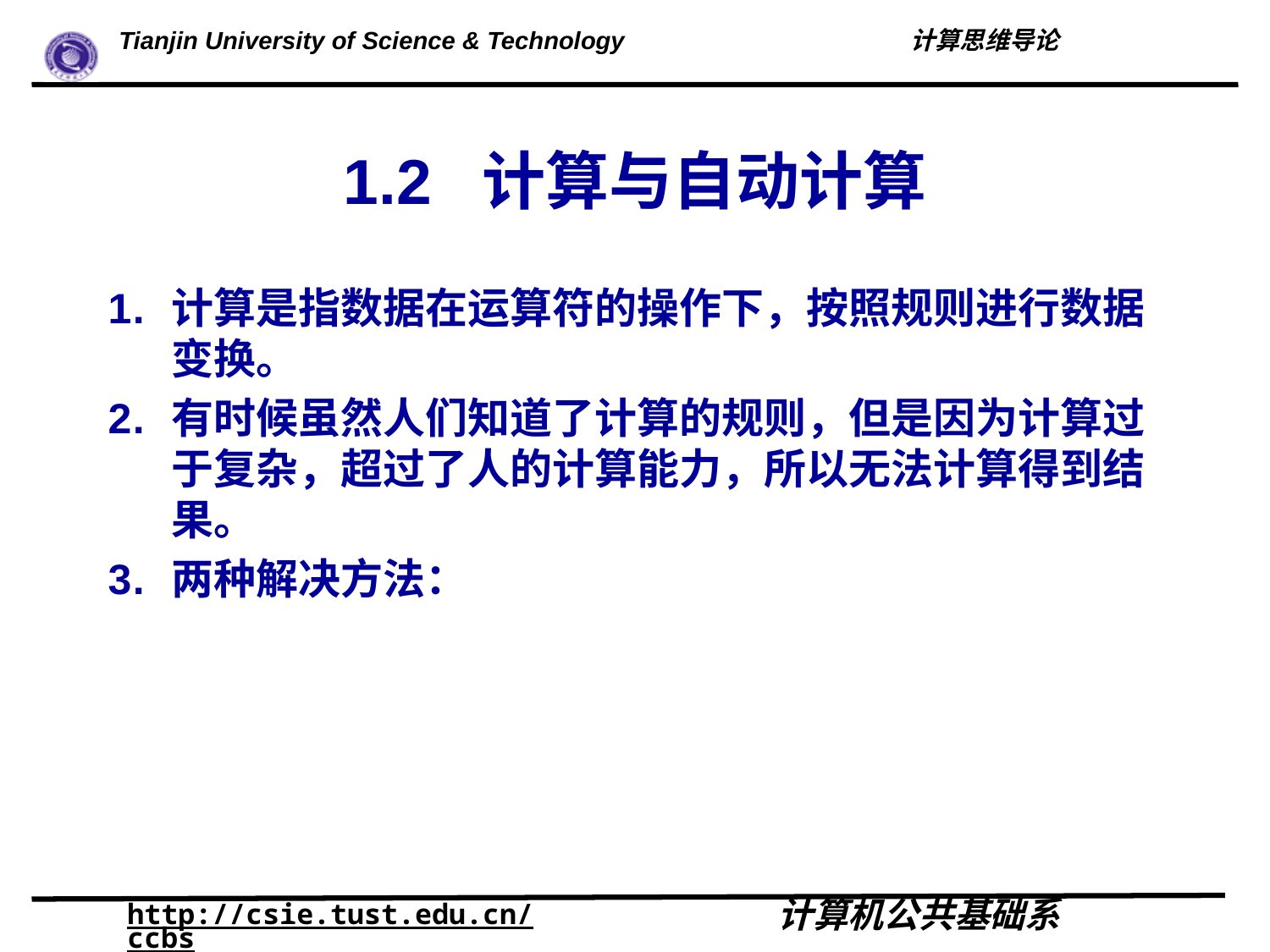

# 1.2  计算与自动计算
计算是指数据在运算符的操作下，按照规则进行数据变换。
有时候虽然人们知道了计算的规则，但是因为计算过于复杂，超过了人的计算能力，所以无法计算得到结果。
两种解决方法：